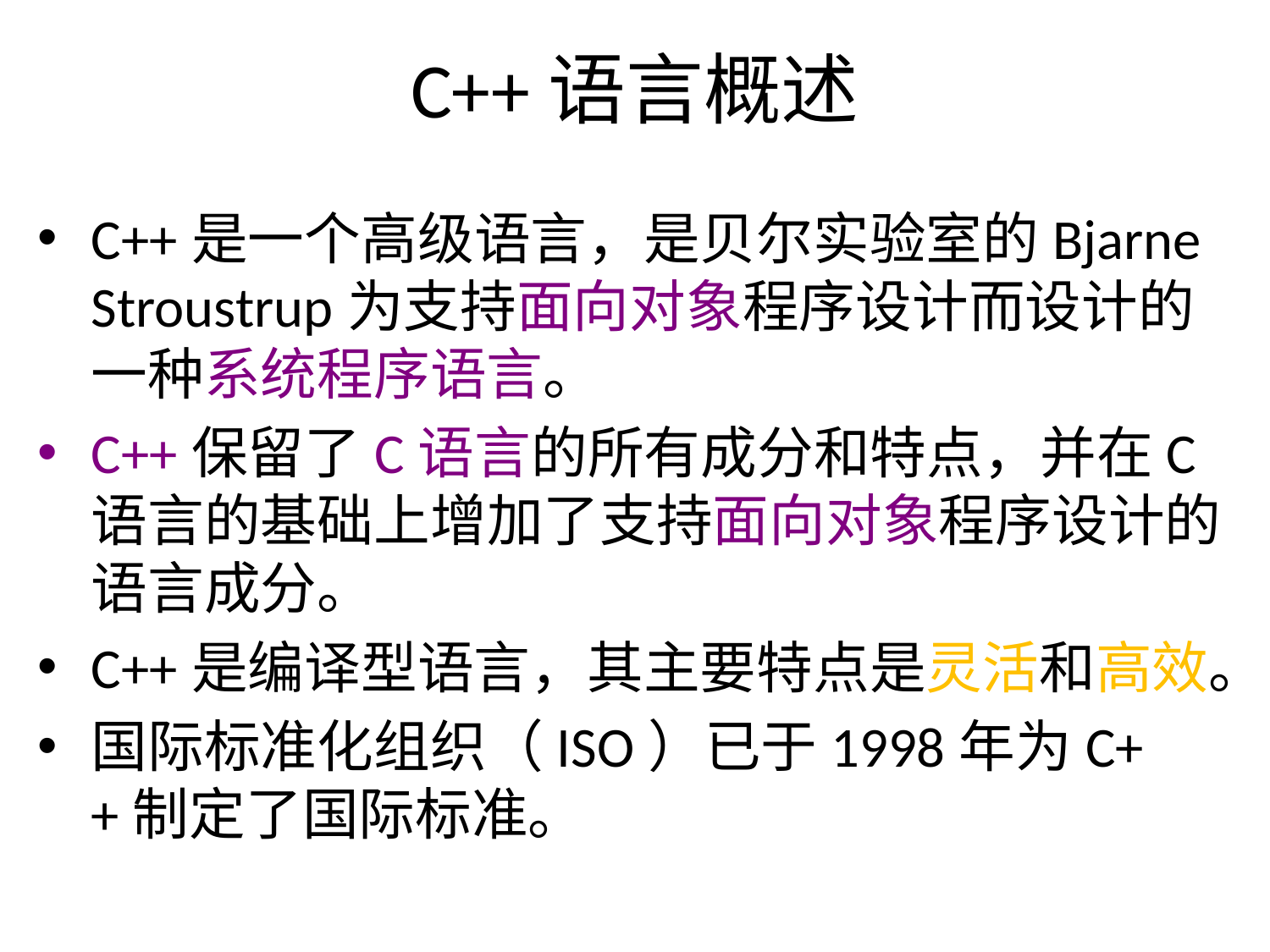

# C++语言概述
C++是一个高级语言，是贝尔实验室的Bjarne Stroustrup为支持面向对象程序设计而设计的一种系统程序语言。
C++保留了C语言的所有成分和特点，并在C语言的基础上增加了支持面向对象程序设计的语言成分。
C++是编译型语言，其主要特点是灵活和高效。
国际标准化组织（ISO）已于1998年为C++制定了国际标准。